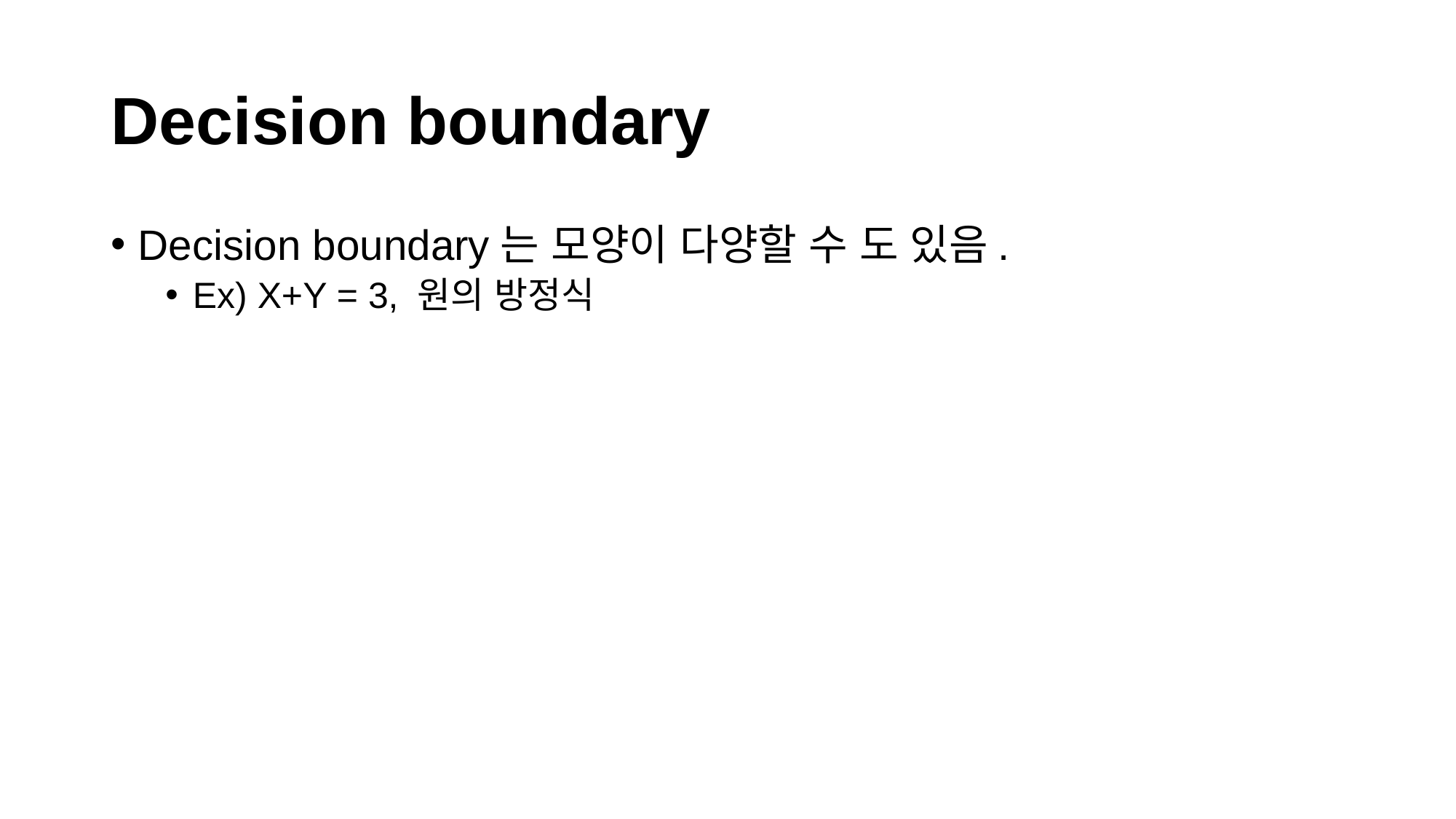

# Decision boundary
Decision boundary는 모양이 다양할 수 도 있음.
Ex) X+Y = 3, 원의 방정식